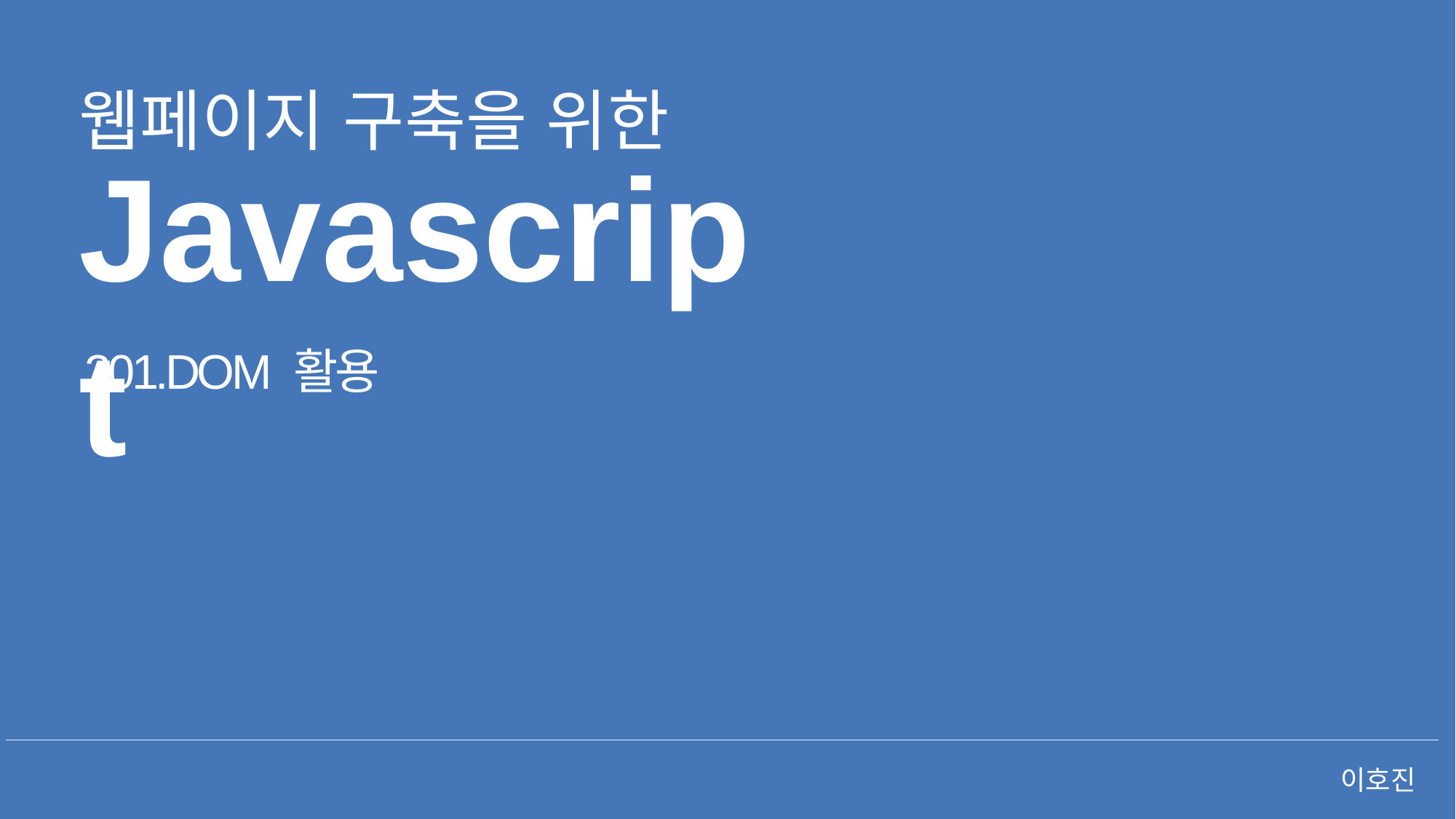

웹페이지 구축을 위한
Javascript
301.DOM 활용
이호진